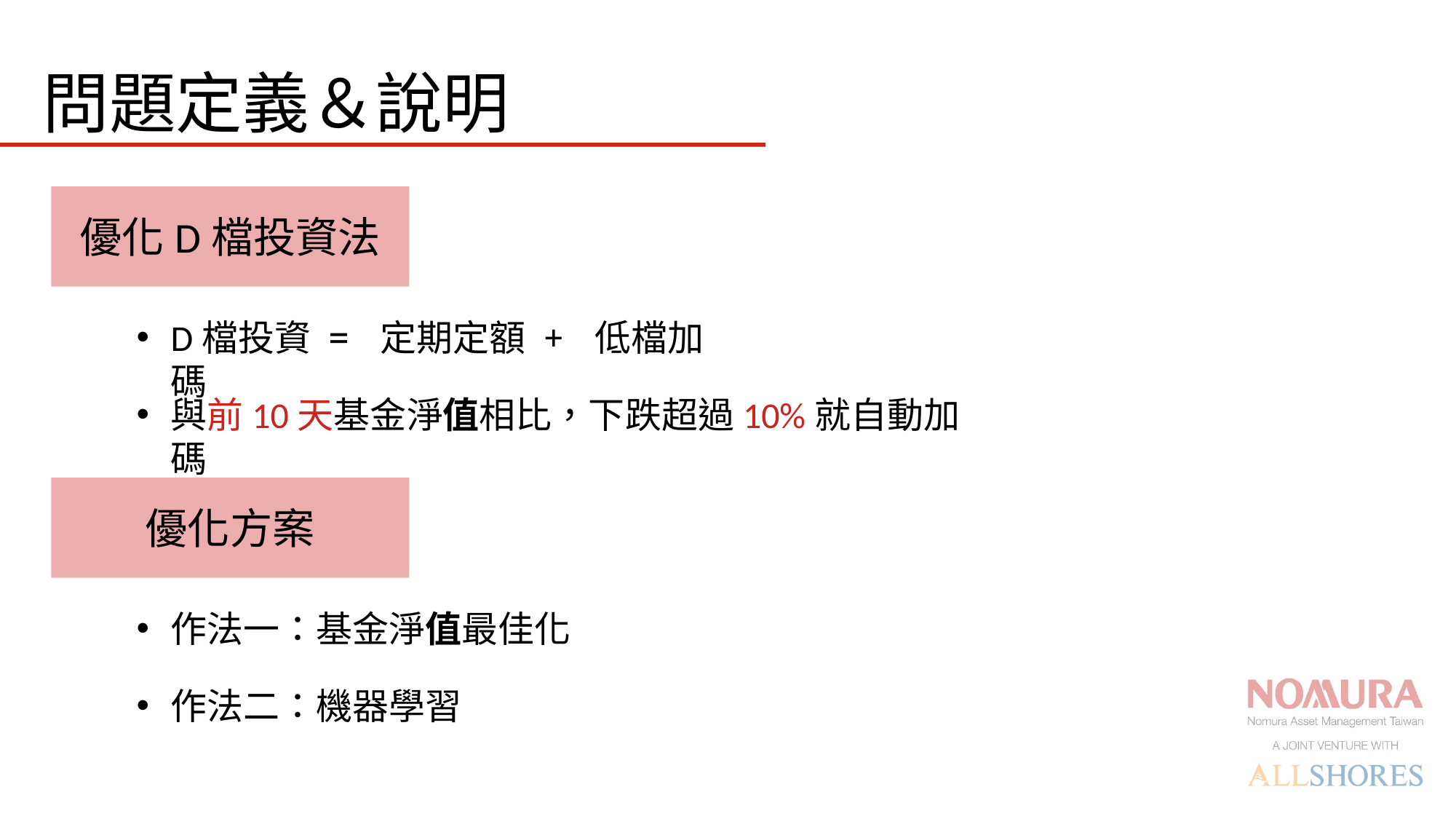

問題定義＆說明

優化D檔投資法
D檔投資 = 定期定額 + 低檔加碼
與前10天基金淨值相比，下跌超過10%就自動加碼

優化方案
作法一：基金淨值最佳化
作法二：機器學習